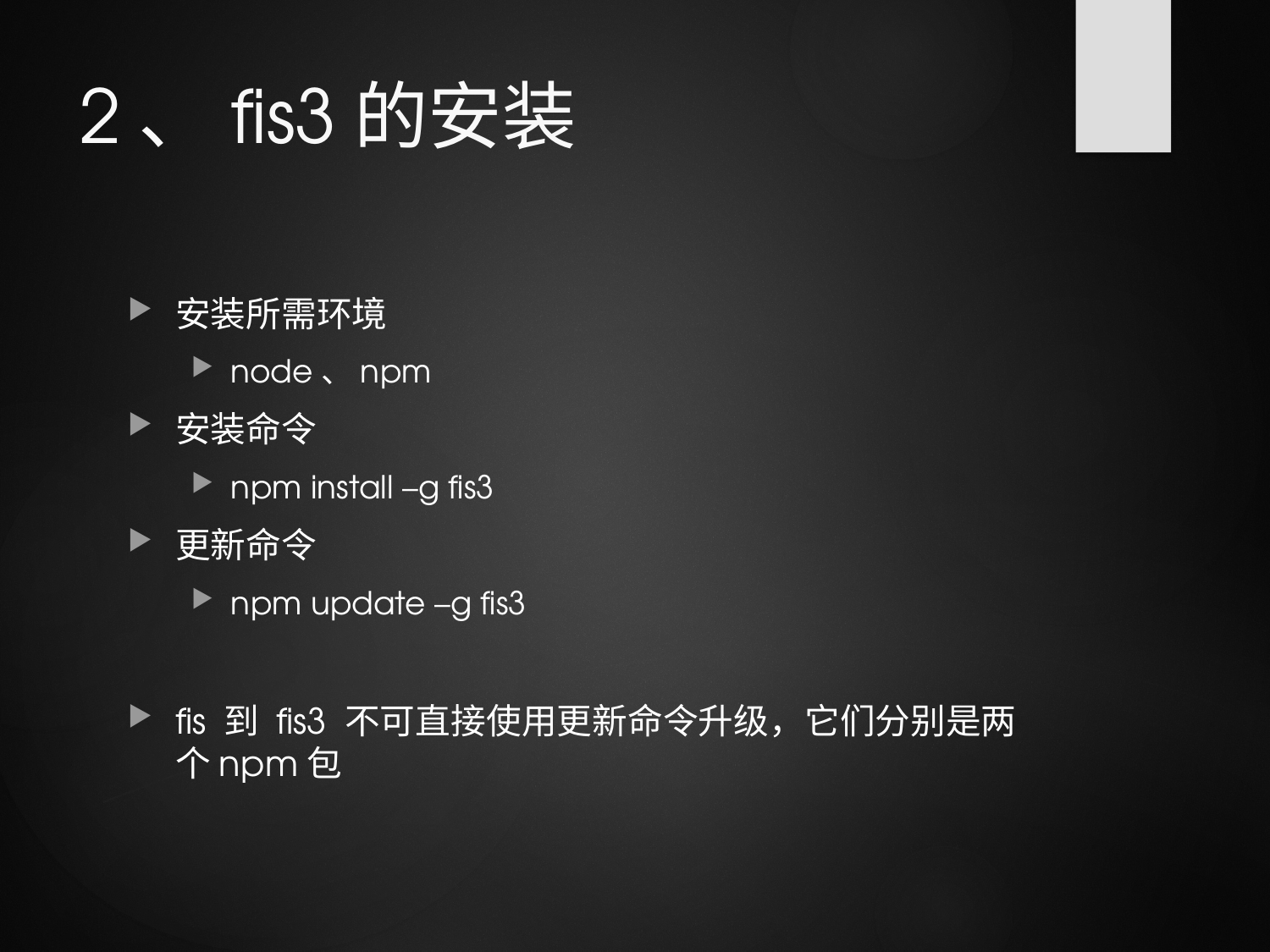

# 2、fis3的安装
安装所需环境
node、npm
安装命令
npm install –g fis3
更新命令
npm update –g fis3

fis 到 fis3 不可直接使用更新命令升级，它们分别是两个npm包